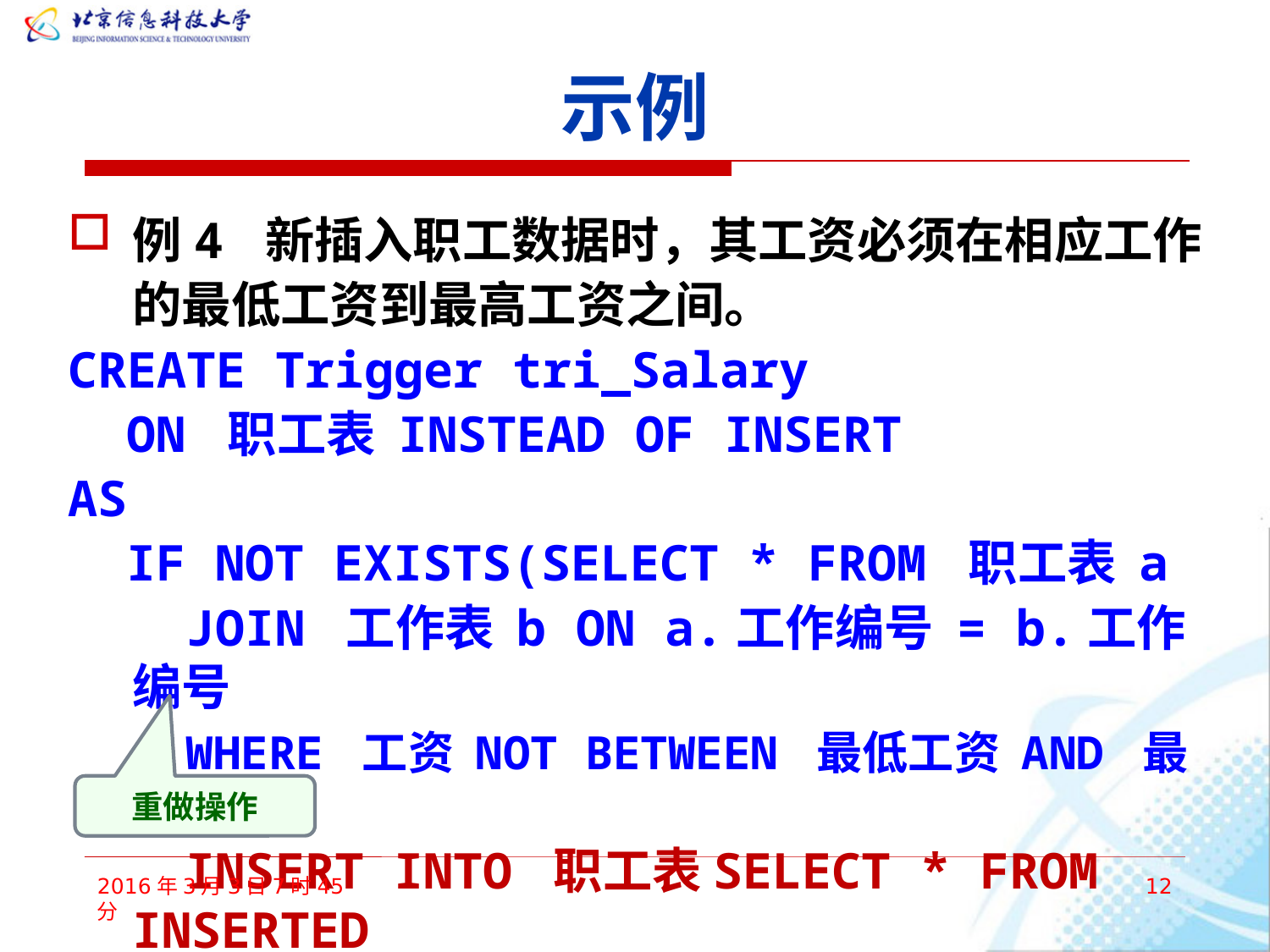

# 示例
例4 新插入职工数据时，其工资必须在相应工作的最低工资到最高工资之间。
CREATE Trigger tri_Salary
  ON 职工表 INSTEAD OF INSERT
AS
  IF NOT EXISTS(SELECT * FROM 职工表 a
    JOIN 工作表 b ON a.工作编号 = b.工作编号
    WHERE 工资 NOT BETWEEN 最低工资 AND 最高工资)
    INSERT INTO 职工表SELECT * FROM INSERTED
重做操作
2016年3月3日7时45分
12